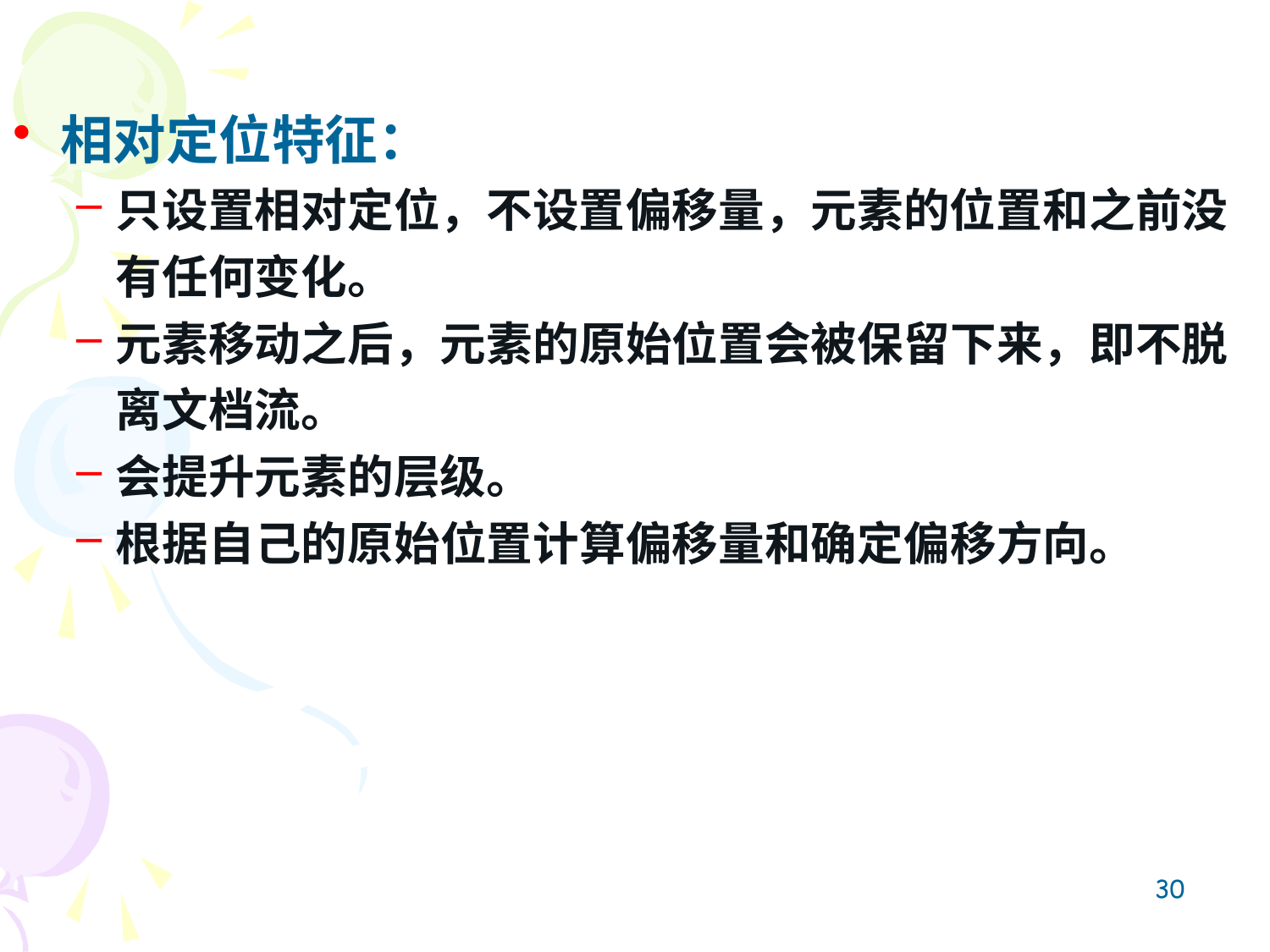

# 相对定位特征：
只设置相对定位，不设置偏移量，元素的位置和之前没有任何变化。
元素移动之后，元素的原始位置会被保留下来，即不脱离文档流。
会提升元素的层级。
根据自己的原始位置计算偏移量和确定偏移方向。

30